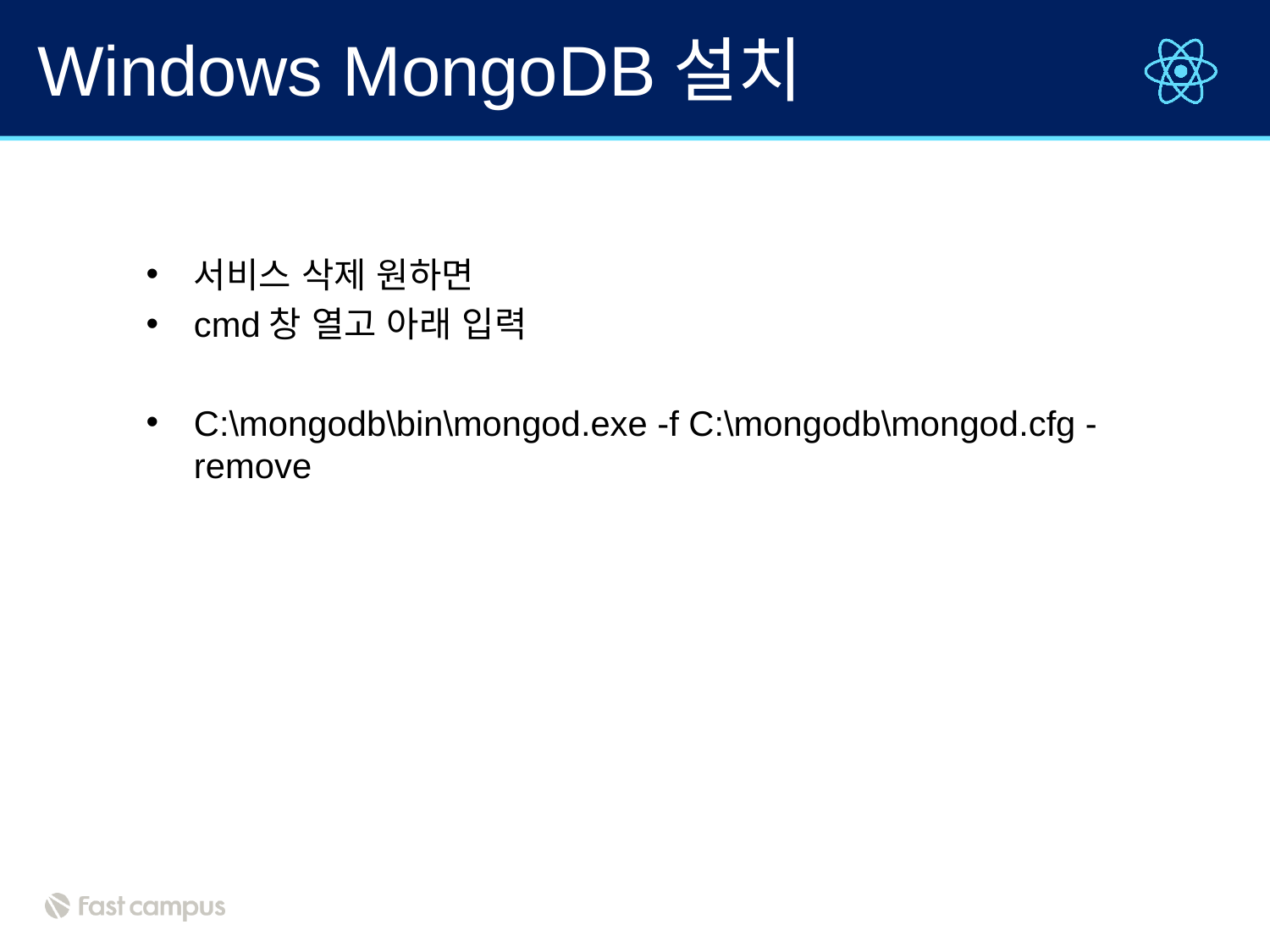

# Windows MongoDB설치
서비스 삭제 원하면
cmd창 열고 아래 입력

C:\mongodb\bin\mongod.exe -f C:\mongodb\mongod.cfg -remove